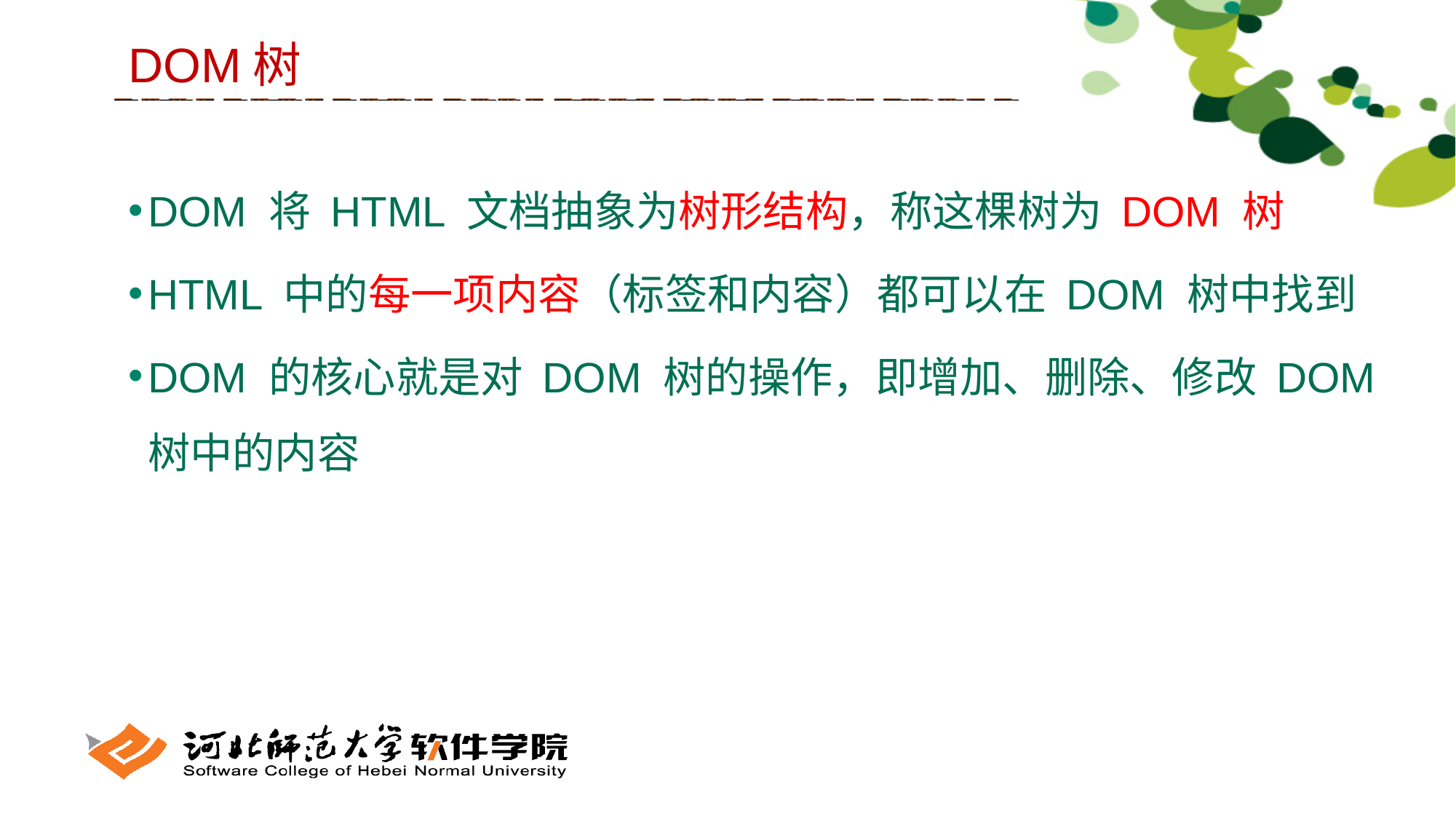

DOM树
DOM 将 HTML 文档抽象为树形结构，称这棵树为 DOM 树
HTML 中的每一项内容（标签和内容）都可以在 DOM 树中找到
DOM 的核心就是对 DOM 树的操作，即增加、删除、修改 DOM 树中的内容